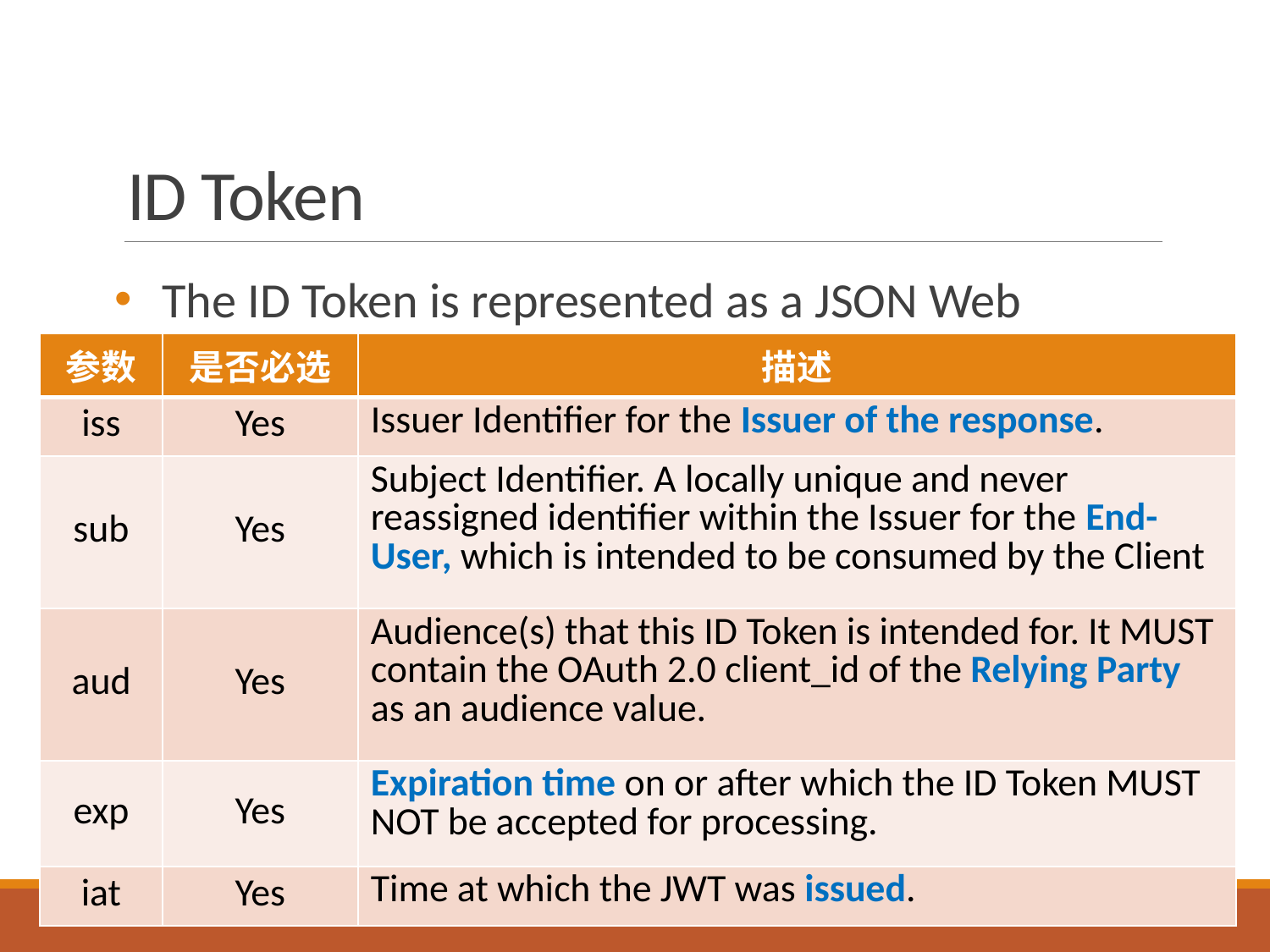

# ID Token
The ID Token is represented as a JSON Web Token.
| 参数 | 是否必选 | 描述 |
| --- | --- | --- |
| iss | Yes | Issuer Identifier for the Issuer of the response. |
| sub | Yes | Subject Identifier. A locally unique and never reassigned identifier within the Issuer for the End-User, which is intended to be consumed by the Client |
| aud | Yes | Audience(s) that this ID Token is intended for. It MUST contain the OAuth 2.0 client\_id of the Relying Party as an audience value. |
| exp | Yes | Expiration time on or after which the ID Token MUST NOT be accepted for processing. |
| iat | Yes | Time at which the JWT was issued. |